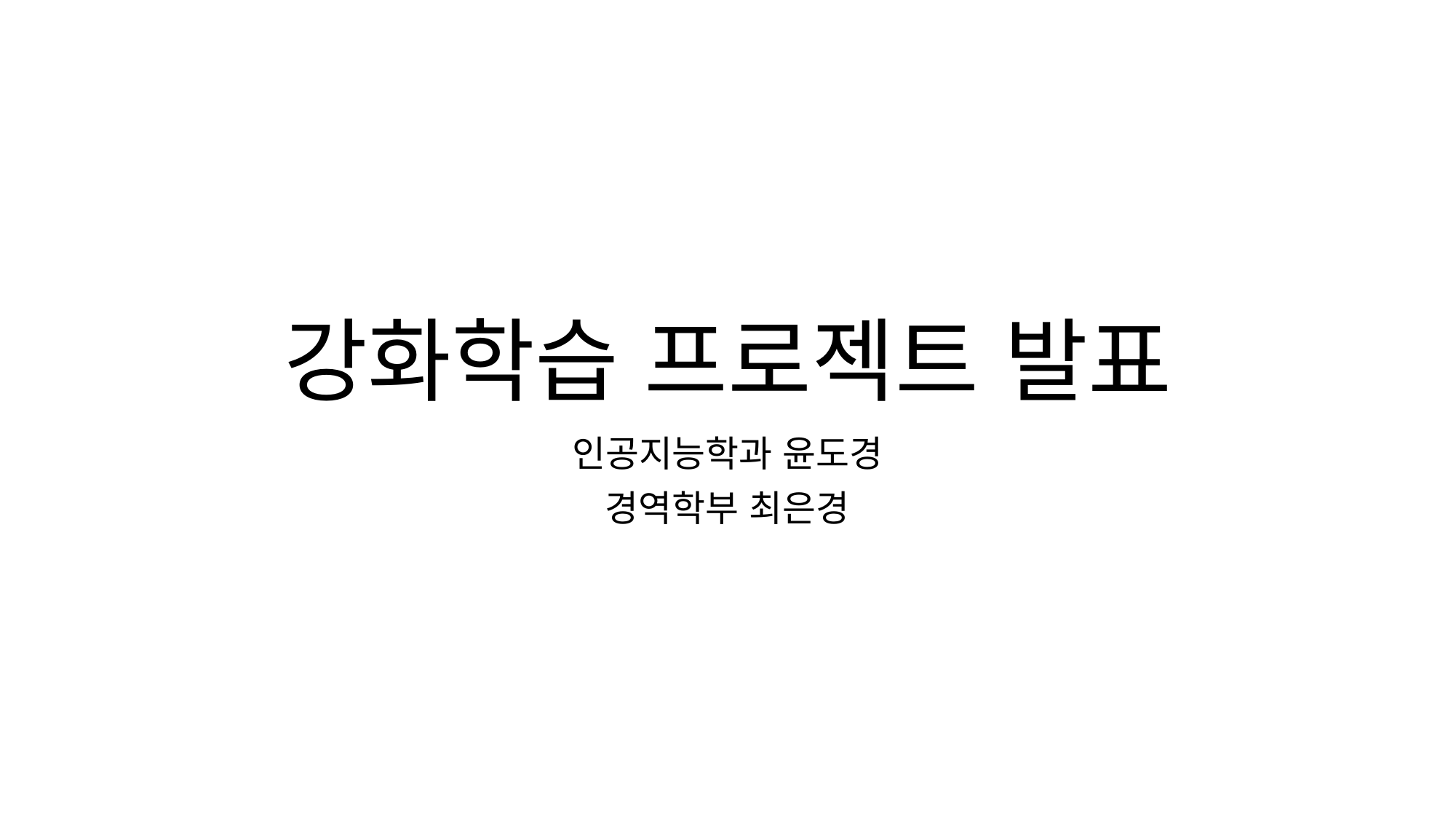

# 강화학습 프로젝트 발표
인공지능학과 윤도경
경역학부 최은경